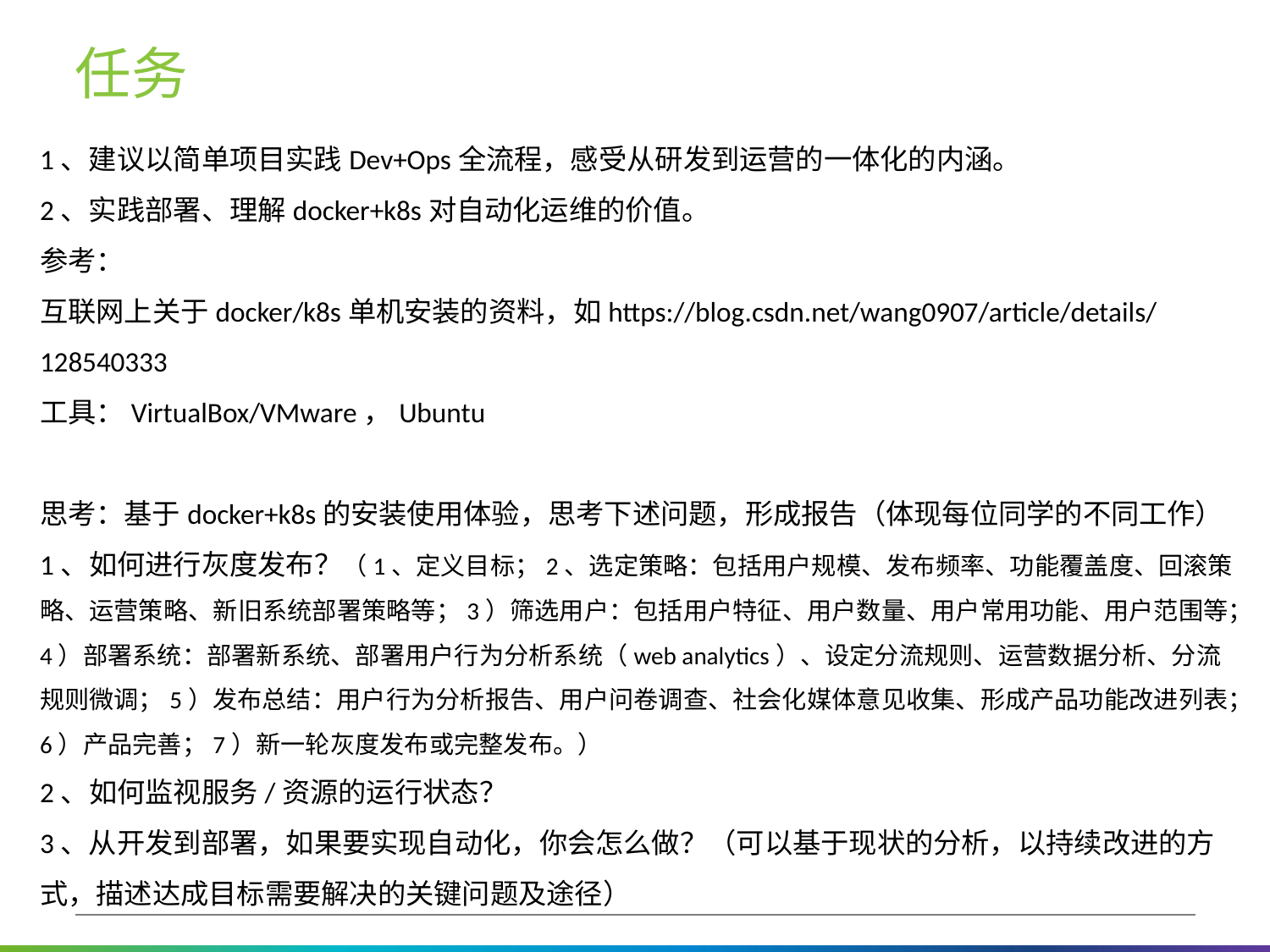

# 任务
1、建议以简单项目实践Dev+Ops全流程，感受从研发到运营的一体化的内涵。
2、实践部署、理解docker+k8s对自动化运维的价值。
参考：
互联网上关于docker/k8s单机安装的资料，如https://blog.csdn.net/wang0907/article/details/128540333
工具：VirtualBox/VMware，Ubuntu

思考：基于docker+k8s的安装使用体验，思考下述问题，形成报告（体现每位同学的不同工作）
1、如何进行灰度发布？（1、定义目标；2、选定策略：包括用户规模、发布频率、功能覆盖度、回滚策略、运营策略、新旧系统部署策略等；3）筛选用户：包括用户特征、用户数量、用户常用功能、用户范围等；4）部署系统：部署新系统、部署用户行为分析系统（web analytics）、设定分流规则、运营数据分析、分流规则微调；5）发布总结：用户行为分析报告、用户问卷调查、社会化媒体意见收集、形成产品功能改进列表；6）产品完善；7）新一轮灰度发布或完整发布。）
2、如何监视服务/资源的运行状态？
3、从开发到部署，如果要实现自动化，你会怎么做？（可以基于现状的分析，以持续改进的方式，描述达成目标需要解决的关键问题及途径）
35